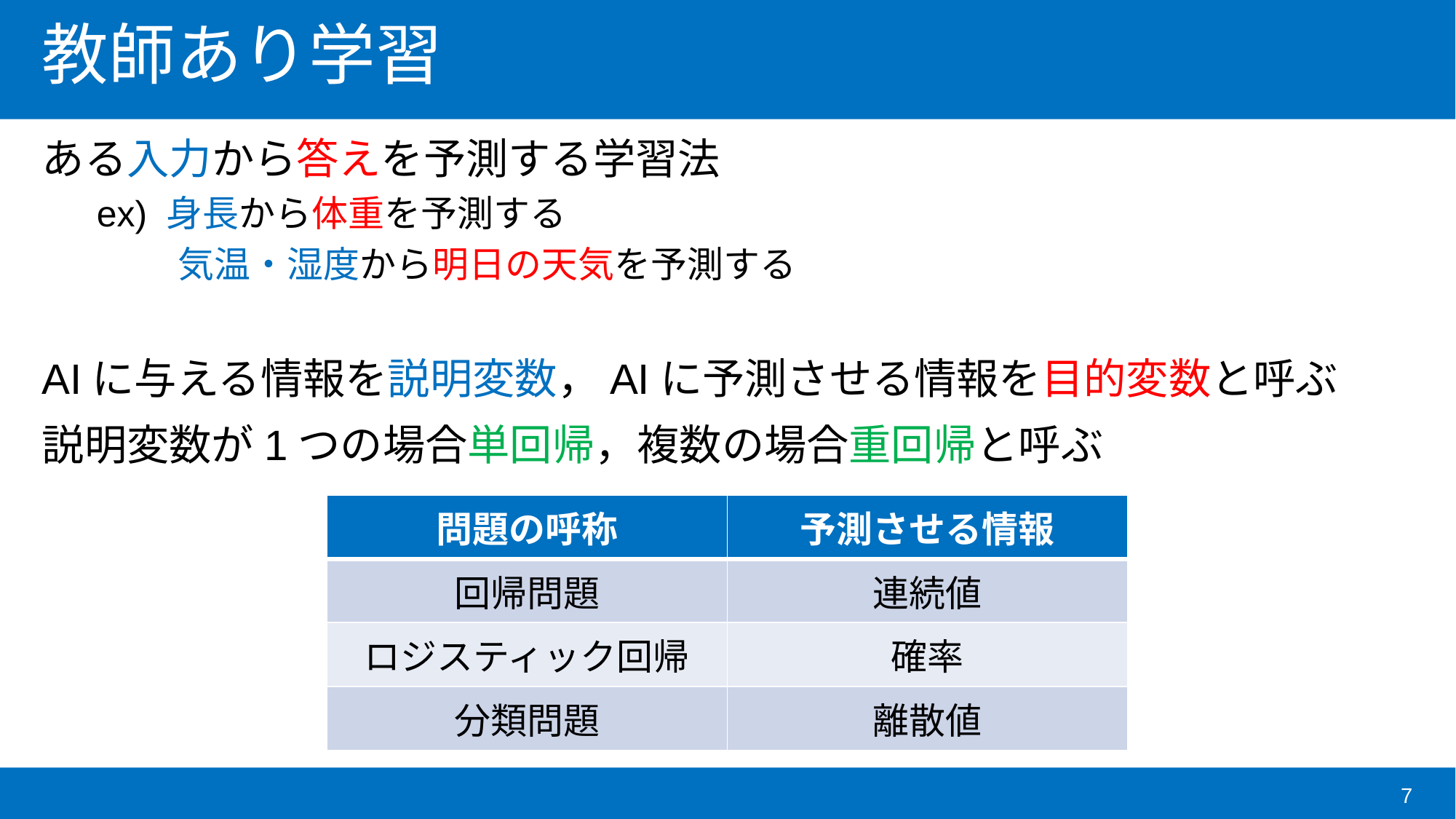

# 教師あり学習
ある入力から答えを予測する学習法
ex) 身長から体重を予測する
　　 気温・湿度から明日の天気を予測する

AIに与える情報を説明変数，AIに予測させる情報を目的変数と呼ぶ
説明変数が1つの場合単回帰，複数の場合重回帰と呼ぶ

| 問題の呼称 | 予測させる情報 |
| --- | --- |
| 回帰問題 | 連続値 |
| ロジスティック回帰 | 確率 |
| 分類問題 | 離散値 |
7